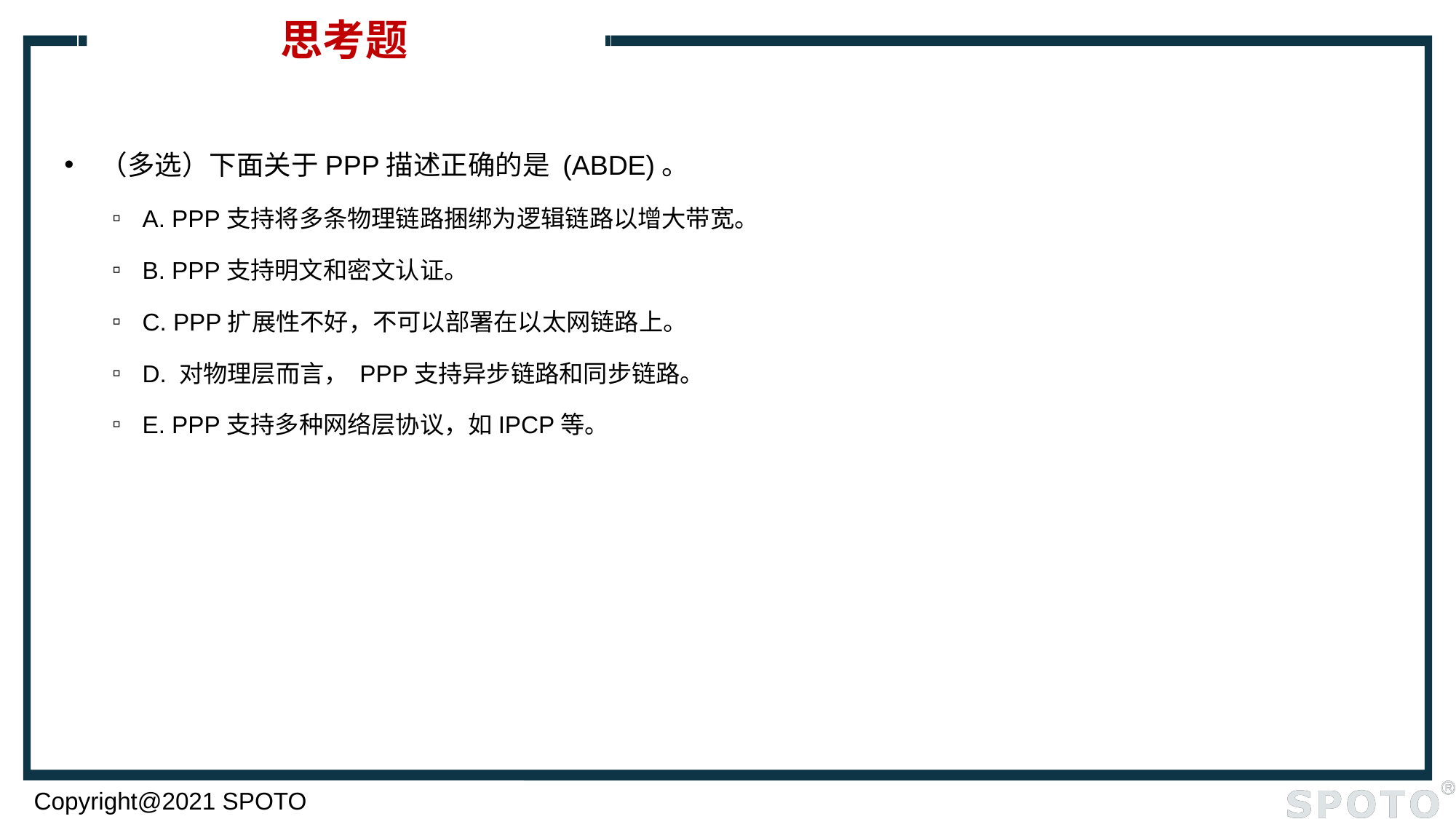

# 思考题
（多选）下面关于PPP描述正确的是 (ABDE)。
A. PPP支持将多条物理链路捆绑为逻辑链路以增大带宽。
B. PPP支持明文和密文认证。
C. PPP扩展性不好，不可以部署在以太网链路上。
D. 对物理层而言， PPP支持异步链路和同步链路。
E. PPP支持多种网络层协议，如IPCP等。